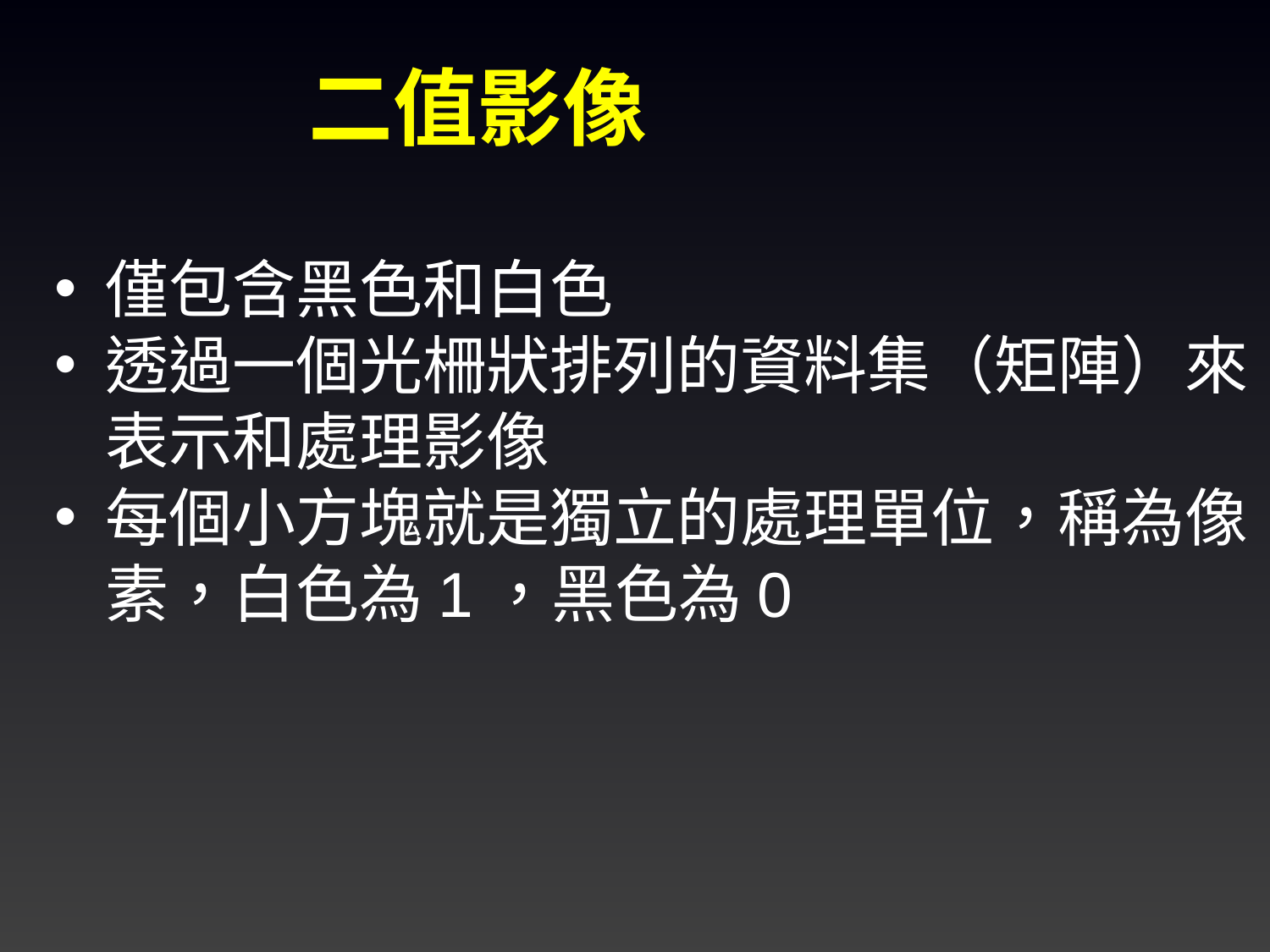

二值影像
僅包含黑色和白色
透過一個光柵狀排列的資料集（矩陣）來表示和處理影像
每個小方塊就是獨立的處理單位，稱為像素，白色為1，黑色為0